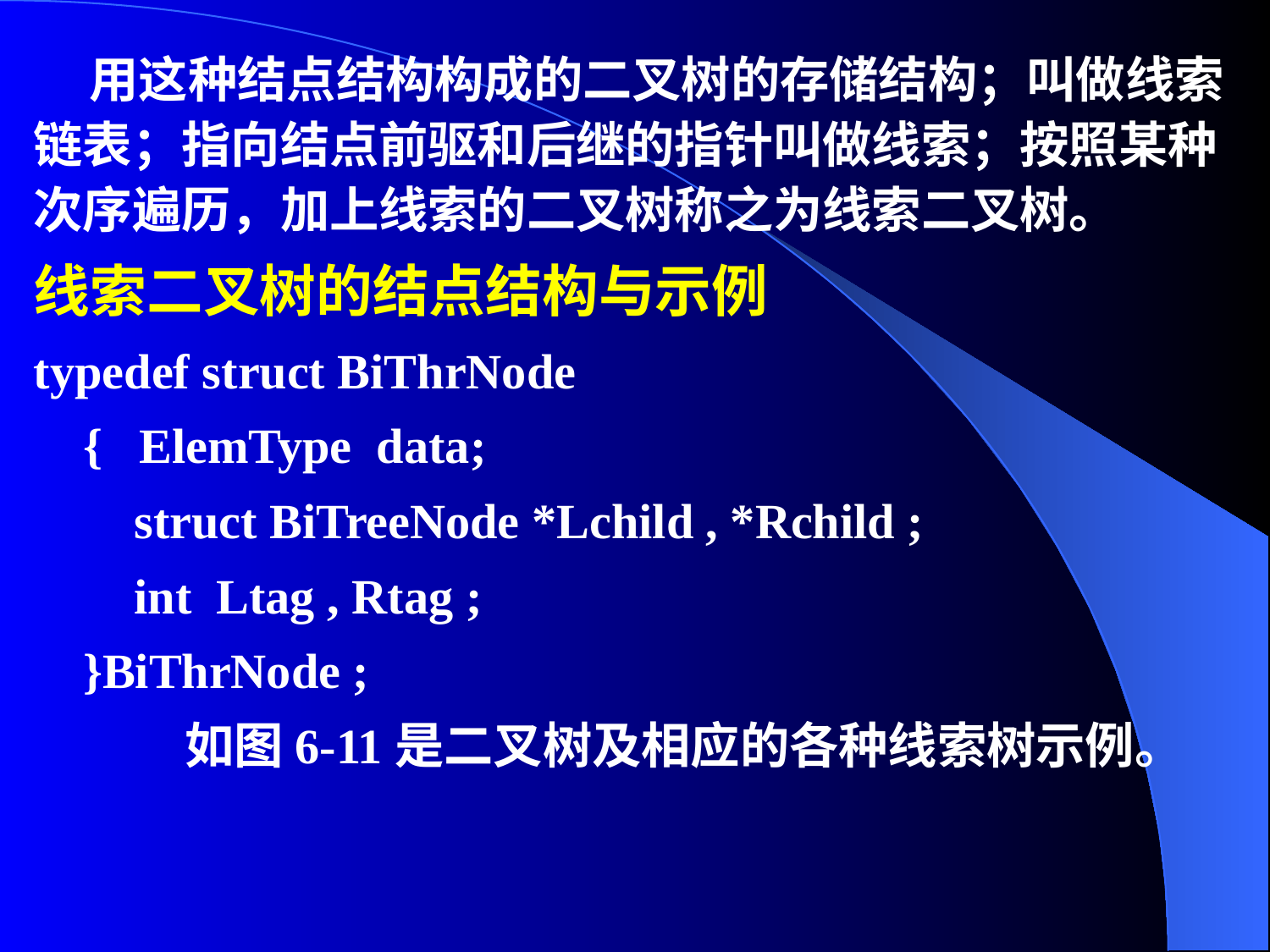

用这种结点结构构成的二叉树的存储结构；叫做线索链表；指向结点前驱和后继的指针叫做线索；按照某种次序遍历，加上线索的二叉树称之为线索二叉树。
线索二叉树的结点结构与示例
typedef struct BiThrNode
{   ElemType  data;
struct BiTreeNode *Lchild , *Rchild ;
int  Ltag , Rtag ;
}BiThrNode ;
        如图6-11是二叉树及相应的各种线索树示例。